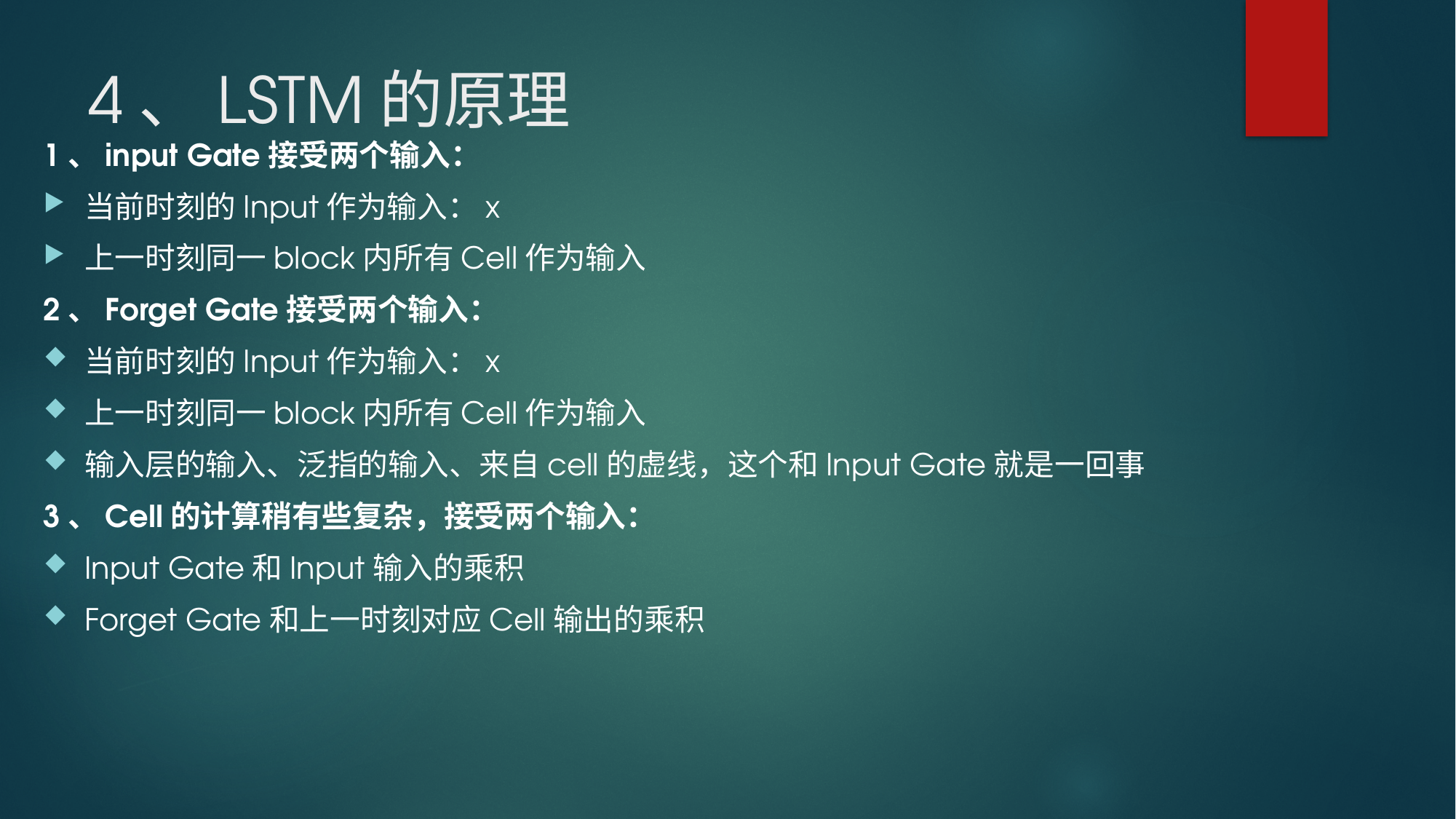

# 4、LSTM的原理
1、input Gate接受两个输入：
当前时刻的Input作为输入：x
上一时刻同一block内所有Cell作为输入
2、Forget Gate接受两个输入：
当前时刻的Input作为输入：x
上一时刻同一block内所有Cell作为输入
输入层的输入、泛指的输入、来自cell的虚线，这个和Input Gate就是一回事
3、Cell的计算稍有些复杂，接受两个输入：
Input Gate和Input输入的乘积
Forget Gate和上一时刻对应Cell输出的乘积